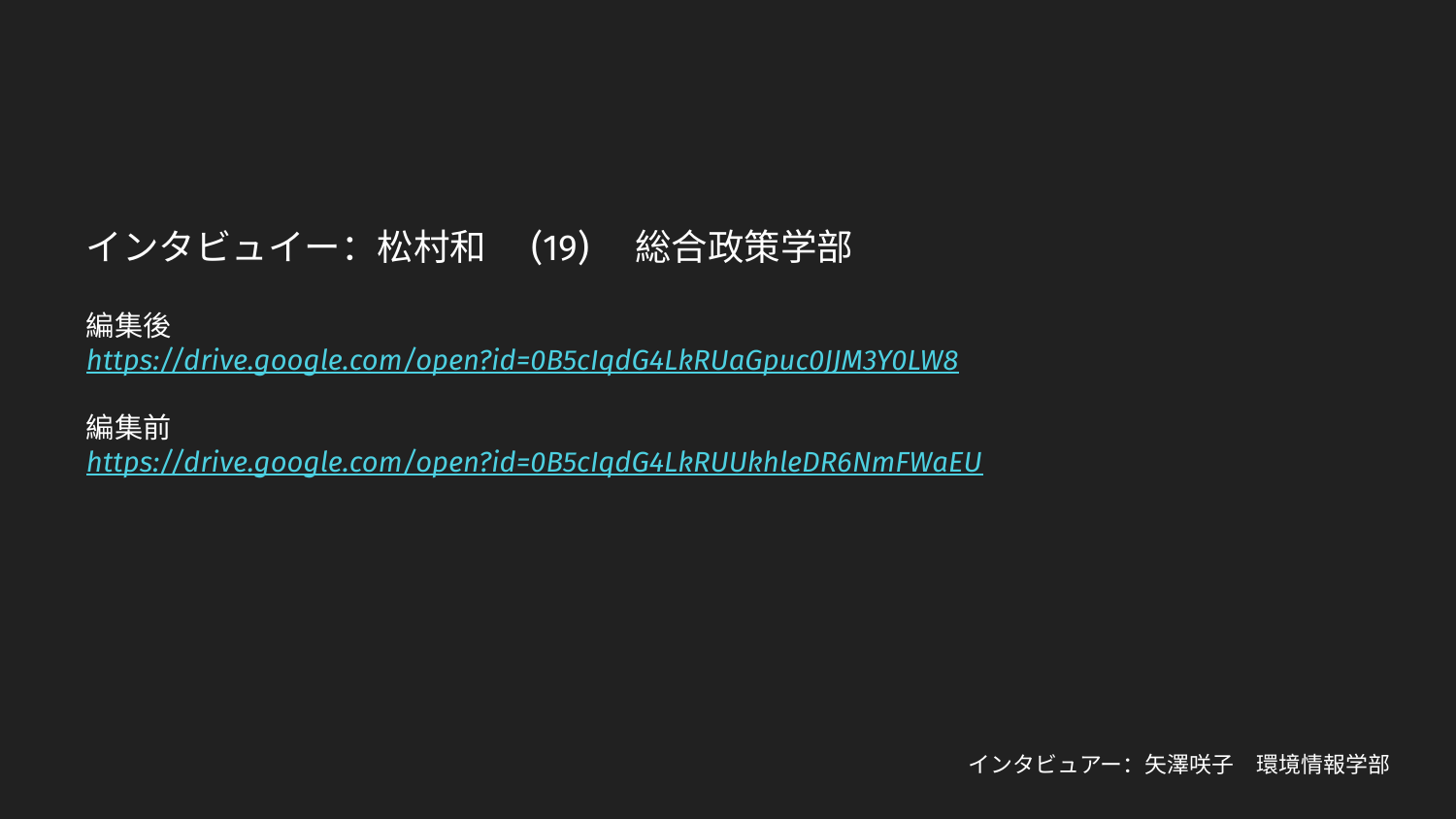

編集後
https://drive.google.com/open?id=0B5cIqdG4LkRUaGpuc0JJM3Y0LW8

編集前
https://drive.google.com/open?id=0B5cIqdG4LkRUUkhleDR6NmFWaEU

インタビュイー：松村和　(19)　総合政策学部

# インタビュアー：矢澤咲子　環境情報学部